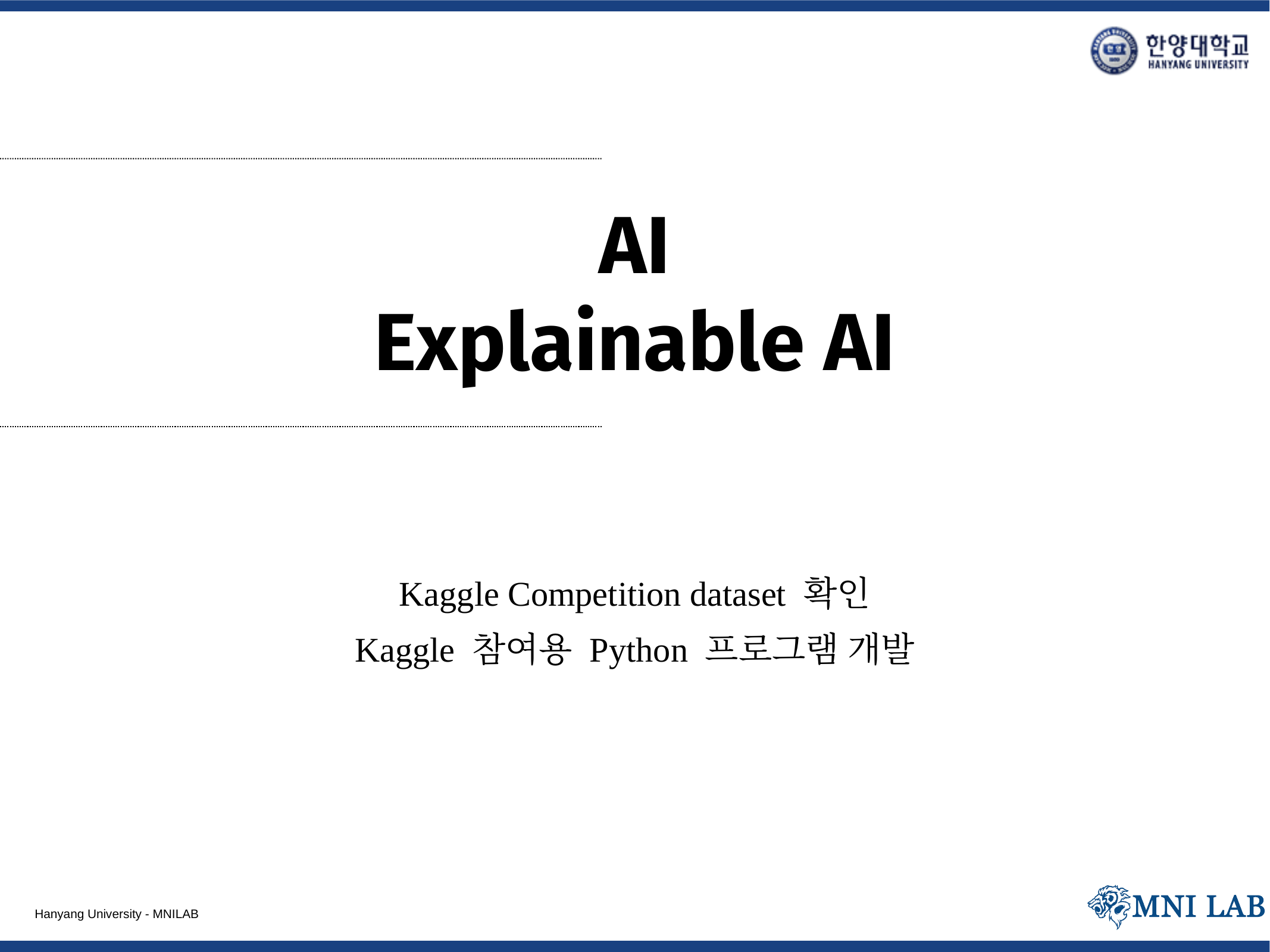

# AI Explainable AI
Kaggle Competition dataset 확인
Kaggle 참여용 Python 프로그램 개발